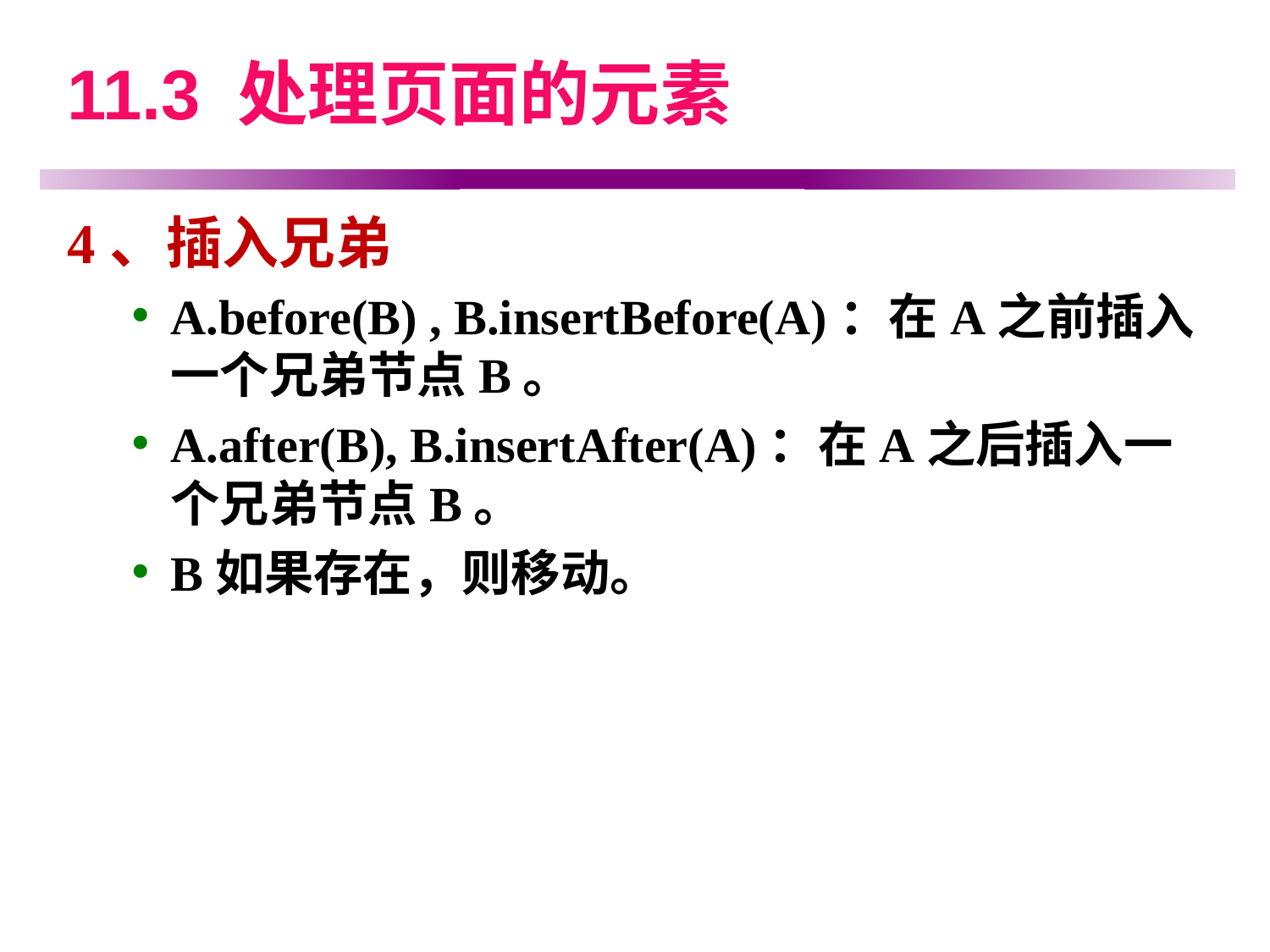

# 11.3 处理页面的元素
4、插入兄弟
A.before(B) , B.insertBefore(A)：在A之前插入一个兄弟节点B。
A.after(B), B.insertAfter(A)：在A之后插入一个兄弟节点B。
B如果存在，则移动。